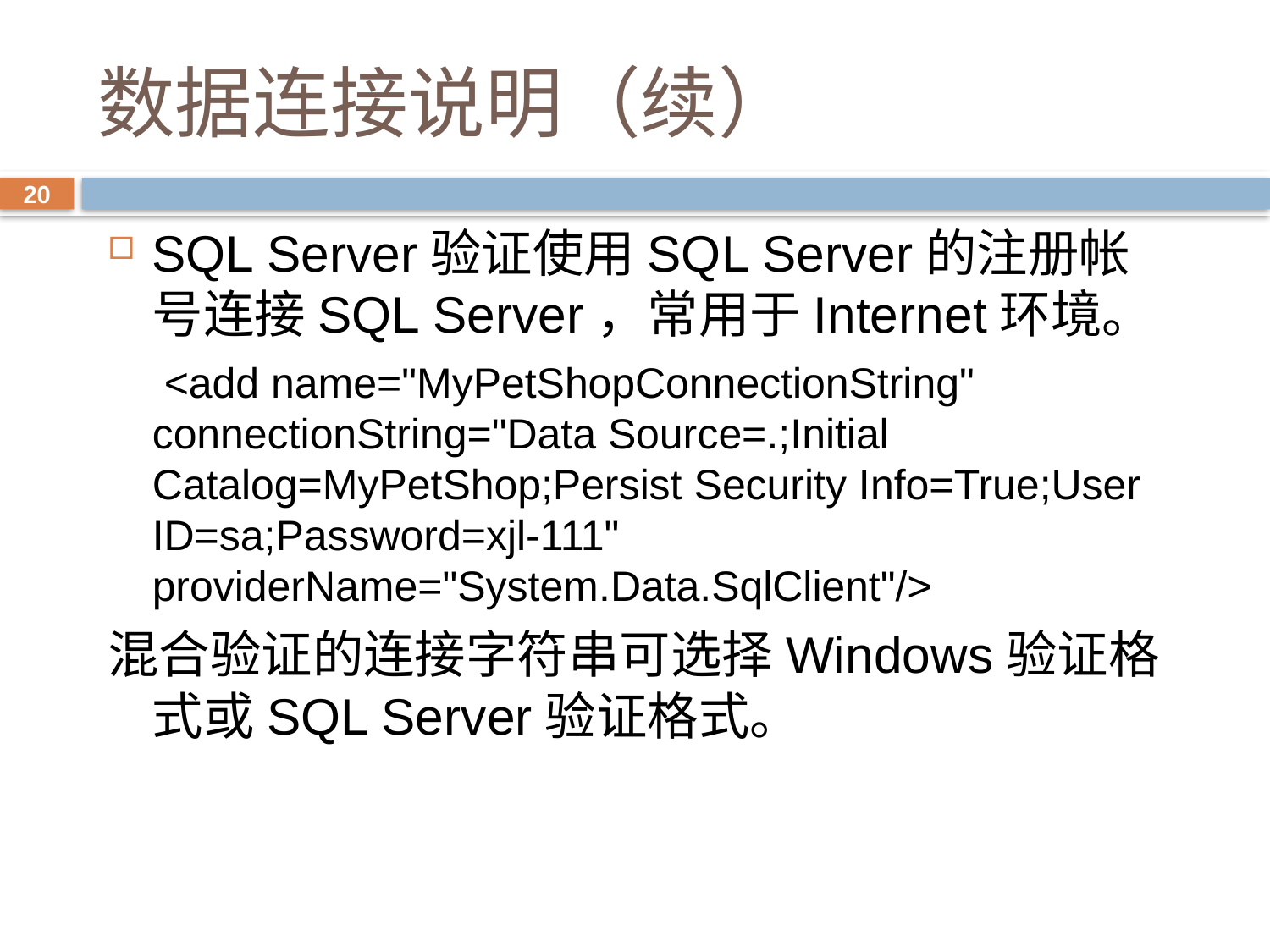

# 数据连接说明（续）
20
SQL Server验证使用SQL Server的注册帐号连接SQL Server，常用于Internet环境。
	 <add name="MyPetShopConnectionString" connectionString="Data Source=.;Initial Catalog=MyPetShop;Persist Security Info=True;User ID=sa;Password=xjl-111" providerName="System.Data.SqlClient"/>
混合验证的连接字符串可选择Windows验证格式或SQL Server验证格式。